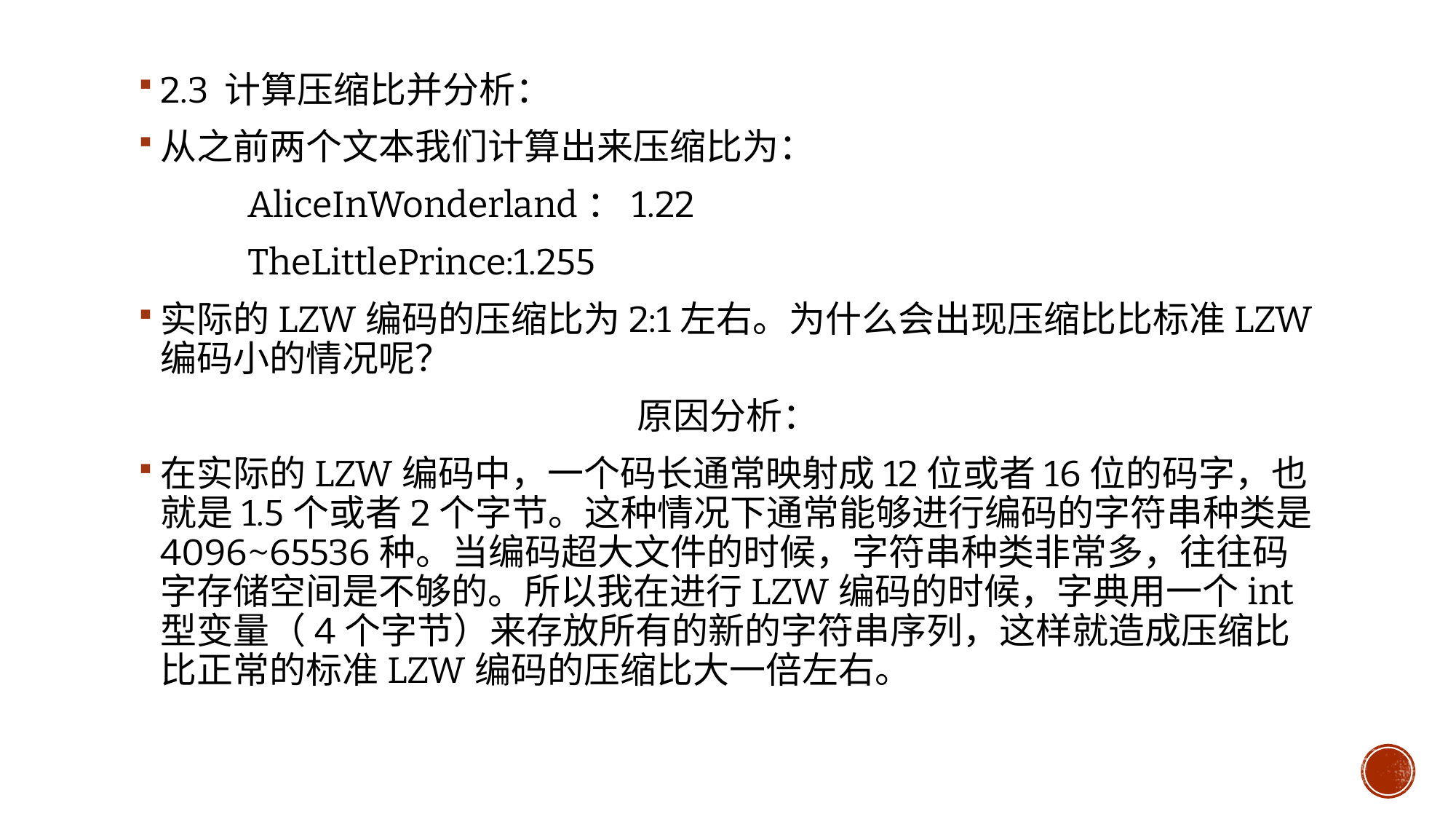

2.3 计算压缩比并分析：
从之前两个文本我们计算出来压缩比为：
	AliceInWonderland：1.22
	TheLittlePrince:1.255
实际的LZW编码的压缩比为2:1左右。为什么会出现压缩比比标准LZW编码小的情况呢？
原因分析：
在实际的LZW编码中，一个码长通常映射成12位或者16位的码字，也就是1.5个或者2个字节。这种情况下通常能够进行编码的字符串种类是4096~65536种。当编码超大文件的时候，字符串种类非常多，往往码字存储空间是不够的。所以我在进行LZW编码的时候，字典用一个int型变量（4个字节）来存放所有的新的字符串序列，这样就造成压缩比比正常的标准LZW编码的压缩比大一倍左右。